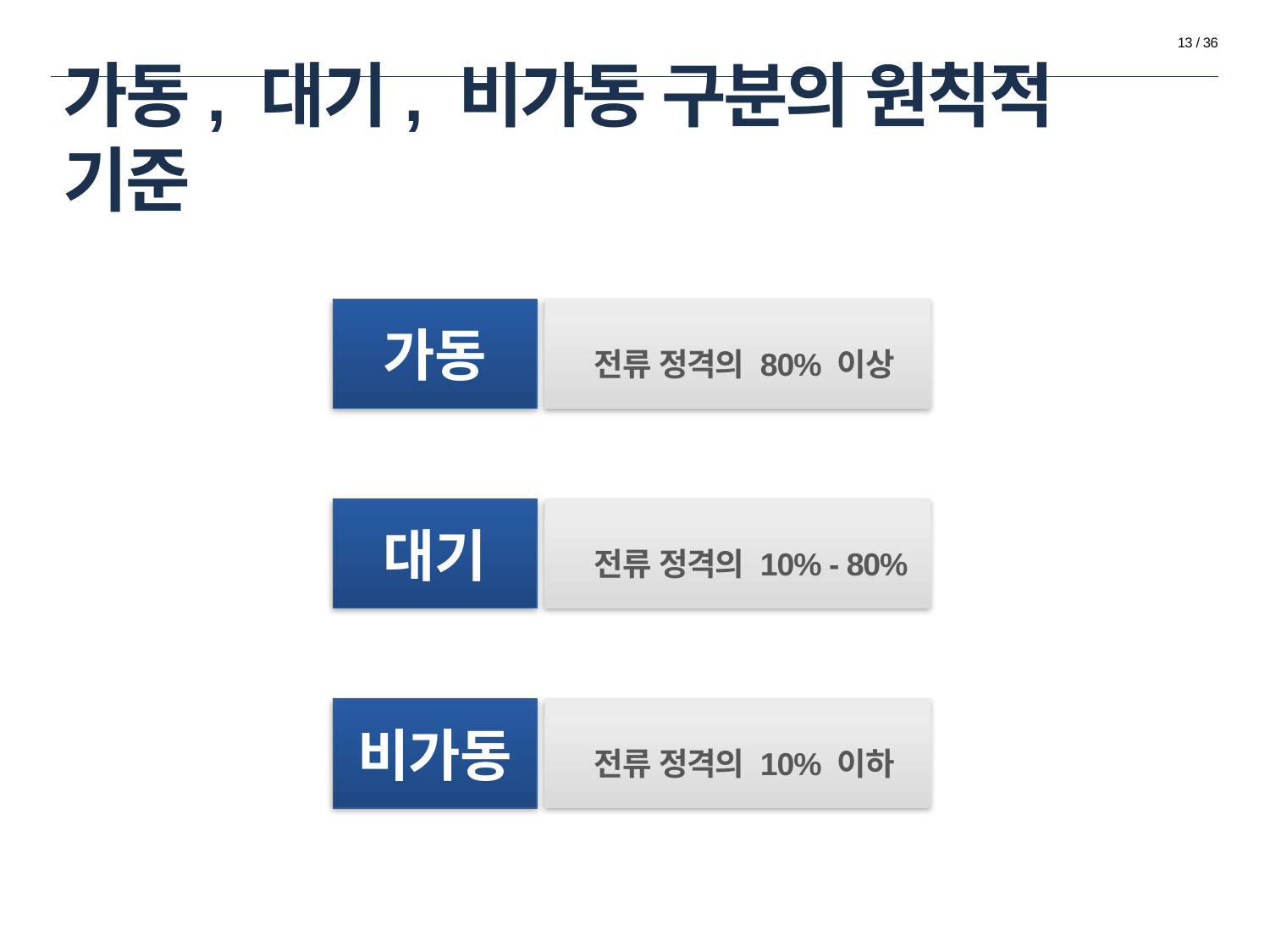

13 / 36
가동, 대기, 비가동 구분의 원칙적 기준
가동
전류 정격의 80% 이상
대기
전류 정격의 10% - 80%
비가동
전류 정격의 10% 이하